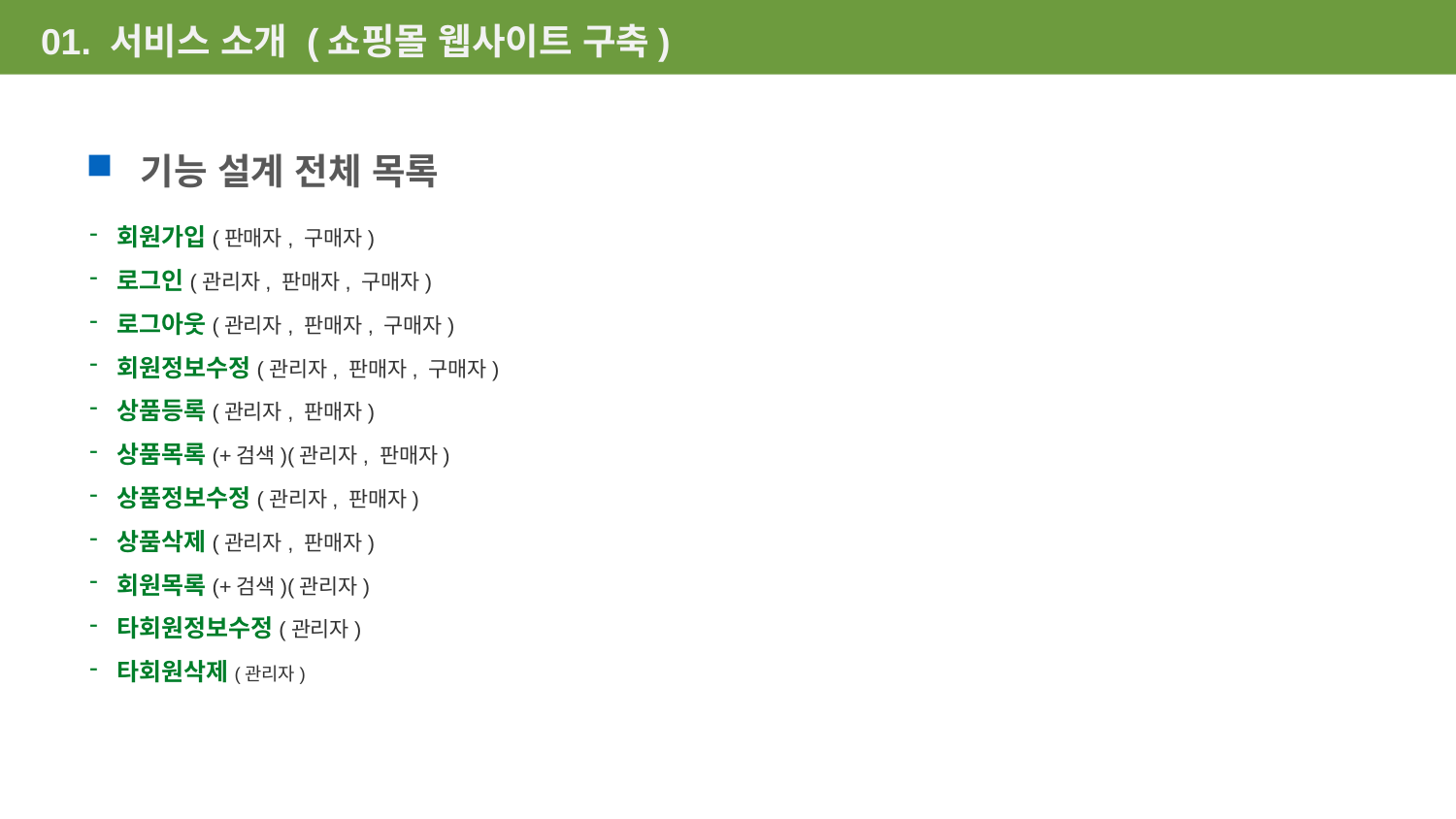

01. 서비스 소개 (쇼핑몰 웹사이트 구축)
기능 설계 전체 목록
회원가입(판매자, 구매자)
로그인(관리자, 판매자, 구매자)
로그아웃(관리자, 판매자, 구매자)
회원정보수정(관리자, 판매자, 구매자)
상품등록(관리자, 판매자)
상품목록(+검색)(관리자, 판매자)
상품정보수정(관리자, 판매자)
상품삭제(관리자, 판매자)
회원목록(+검색)(관리자)
타회원정보수정(관리자)
타회원삭제(관리자)